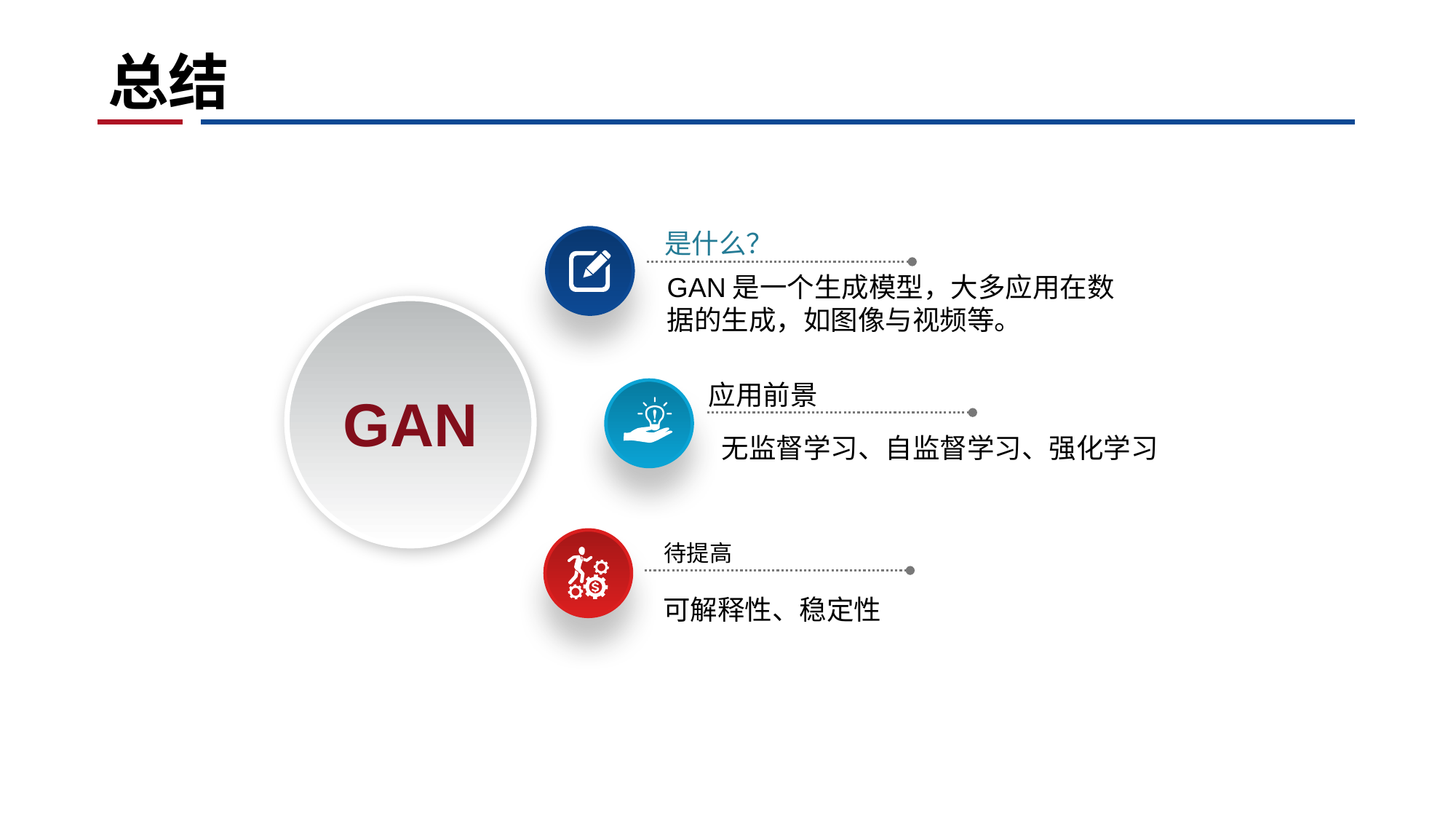

# 总结
是什么？
GAN是一个生成模型，大多应用在数据的生成，如图像与视频等。

GAN
应用前景
无监督学习、自监督学习、强化学习

待提高
可解释性、稳定性